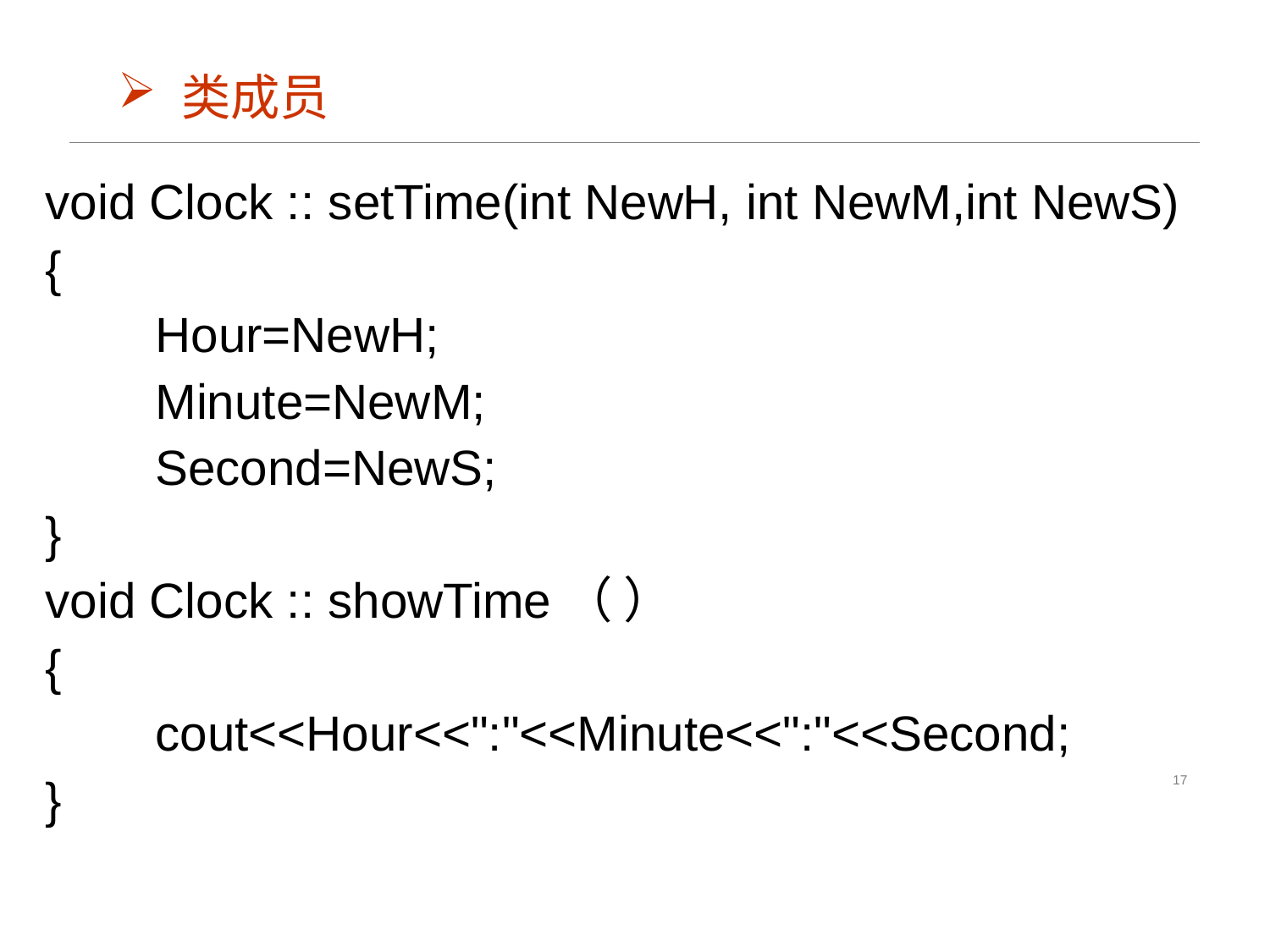

类成员
void Clock :: setTime(int NewH, int NewM,int NewS)
{
        Hour=NewH;
        Minute=NewM;
        Second=NewS;
}
void Clock :: showTime（ ）
{
        cout<<Hour<<":"<<Minute<<":"<<Second;
}

17